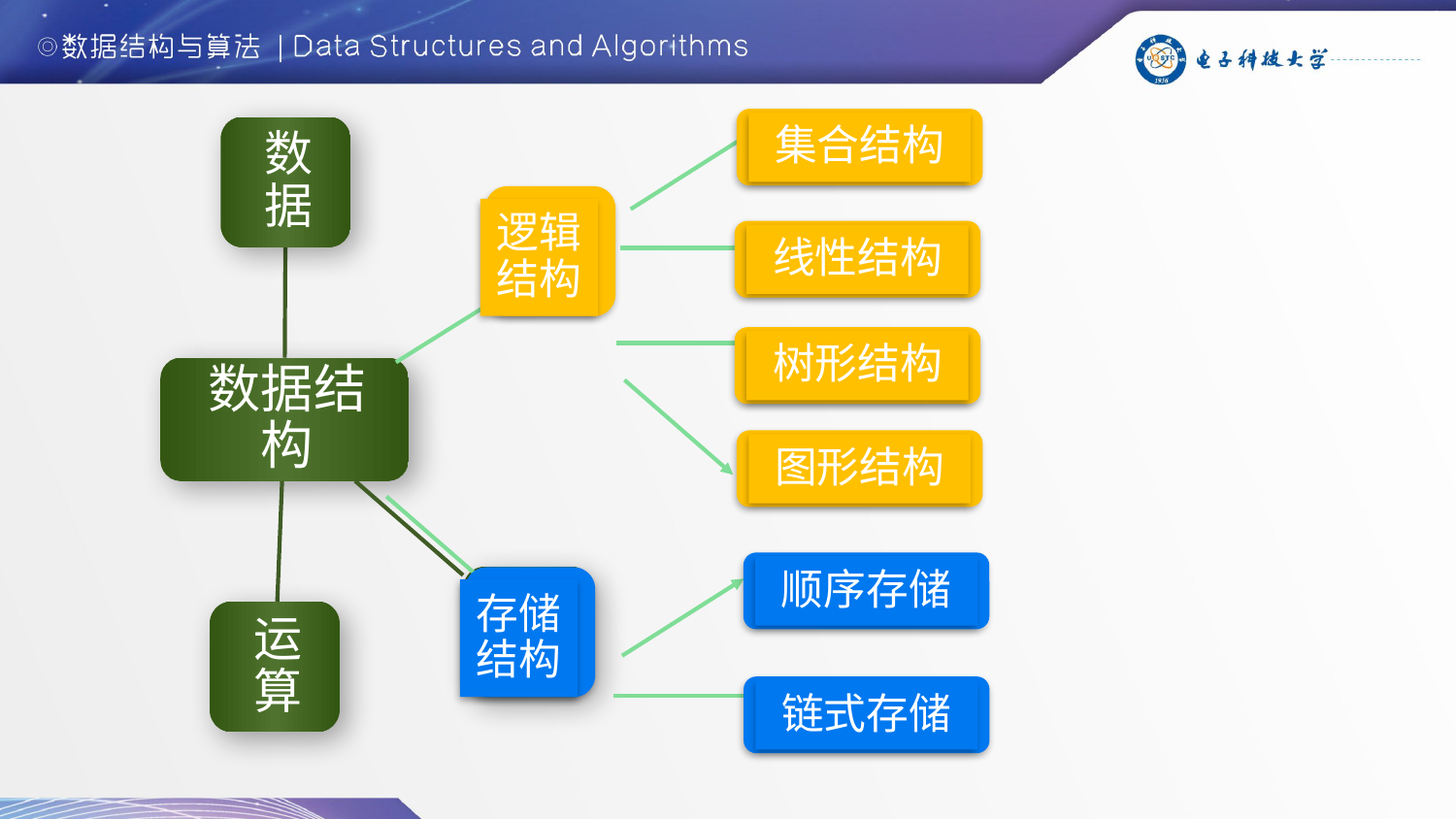

数据结构
数据

运算

集合结构

逻辑结构

线性结构

树形结构

图形结构

顺序存储

存储结构

链式存储